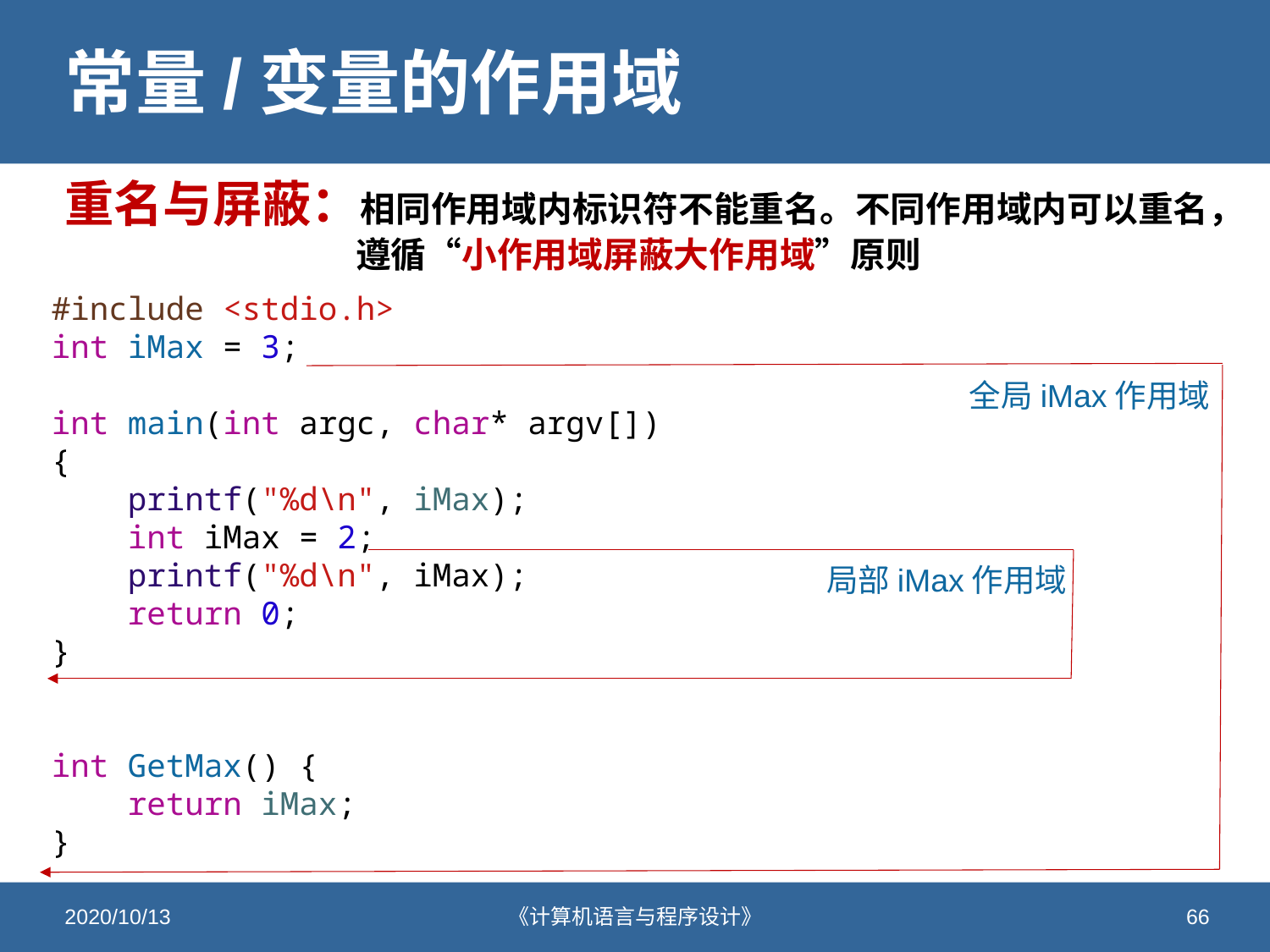

# 常量/变量的作用域
重名与屏蔽：相同作用域内标识符不能重名。不同作用域内可以重名，遵循“小作用域屏蔽大作用域”原则
#include <stdio.h>
int iMax = 3;
int main(int argc, char* argv[])
{
    printf("%d\n", iMax);
    int iMax = 2;
    printf("%d\n", iMax);
    return 0;
}

int GetMax() {
    return iMax;
}
全局iMax作用域
局部iMax作用域
2020/10/13
《计算机语言与程序设计》
66